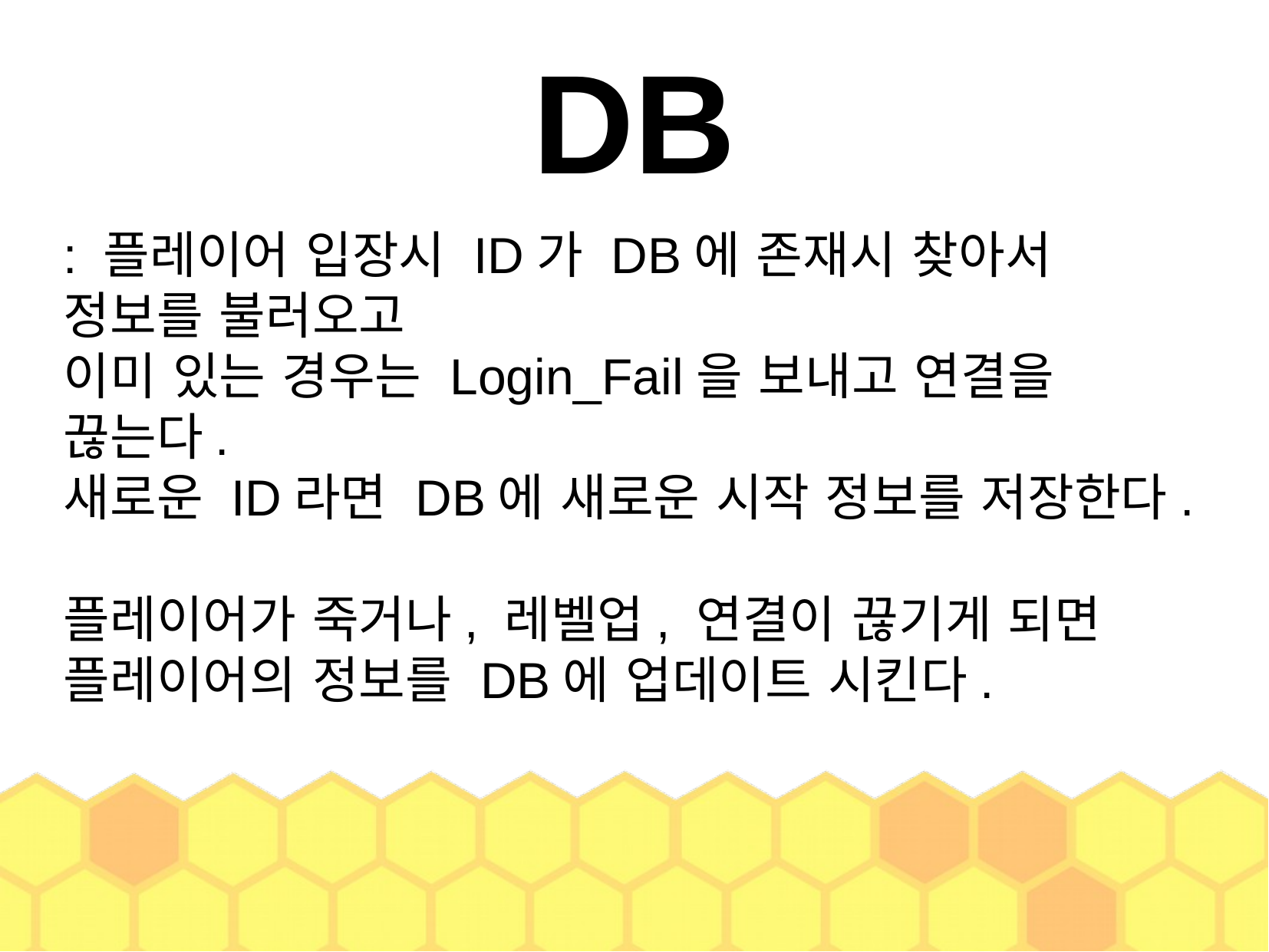

DB
: 플레이어 입장시 ID가 DB에 존재시 찾아서 정보를 불러오고
이미 있는 경우는 Login_Fail을 보내고 연결을 끊는다.
새로운 ID라면 DB에 새로운 시작 정보를 저장한다.

플레이어가 죽거나, 레벨업, 연결이 끊기게 되면 플레이어의 정보를 DB에 업데이트 시킨다.